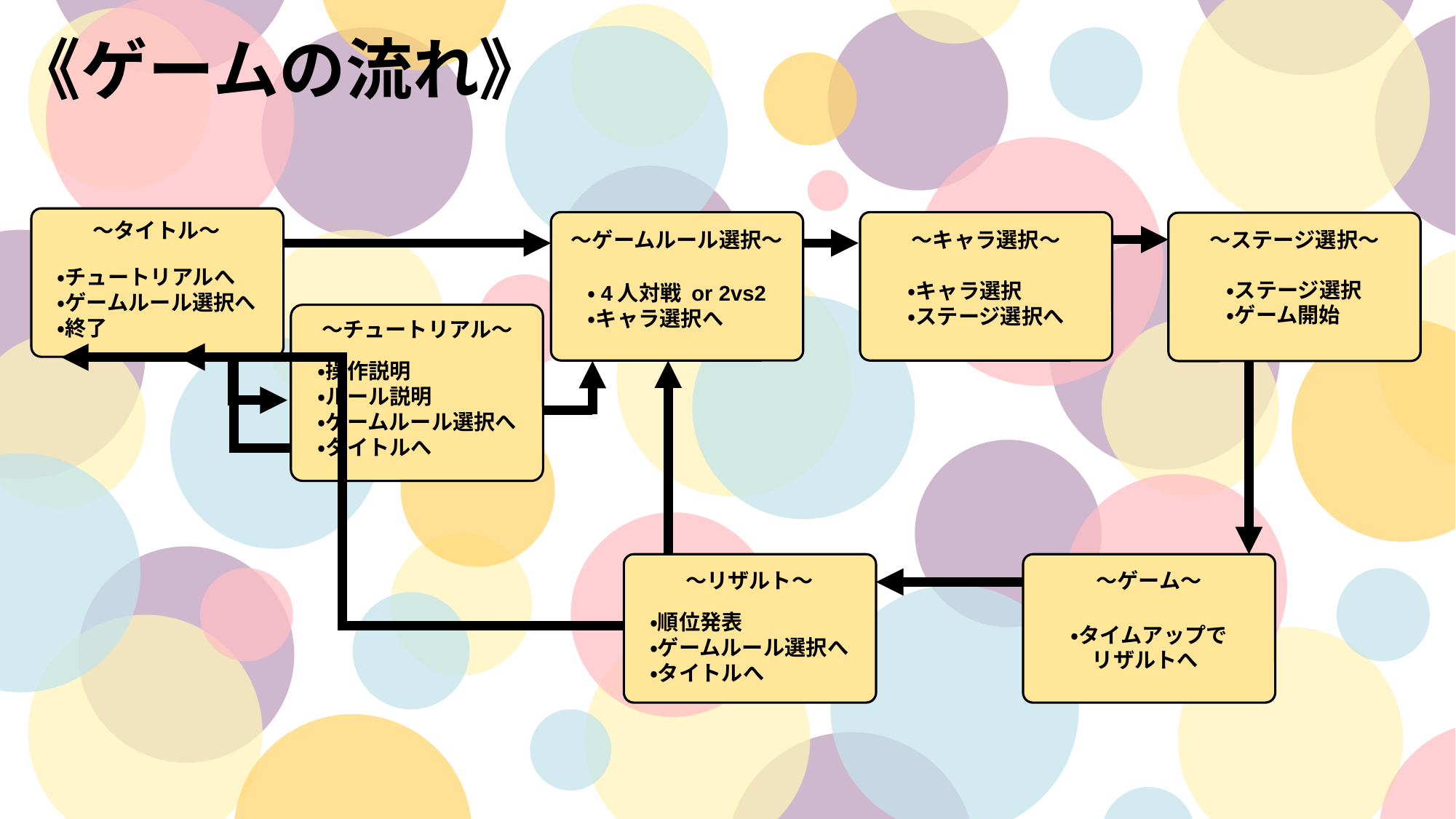

《ゲームの流れ》

～タイトル～
・チュートリアルへ
・ゲームルール選択へ
・終了

～キャラ選択～
・キャラ選択
・ステージ選択へ

～ゲームルール選択～
・4人対戦 or 2vs2
・キャラ選択へ

～ステージ選択～
・ステージ選択
・ゲーム開始

～チュートリアル～
・操作説明
・ルール説明
・ゲームルール選択へ
・タイトルへ

～リザルト～
・順位発表
・ゲームルール選択へ
・タイトルへ

～ゲーム～
・タイムアップで
　リザルトへ